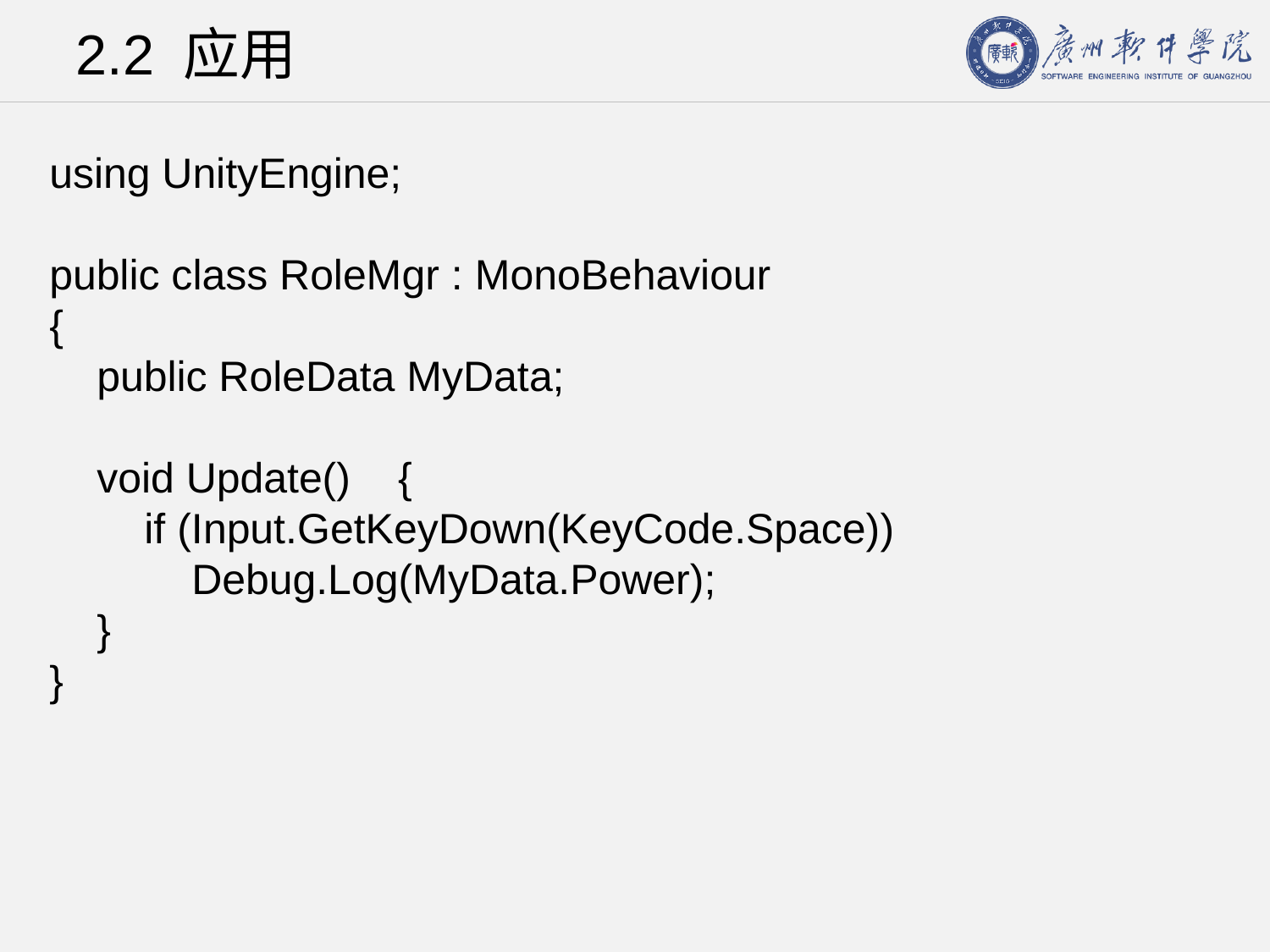

# 2.2 应用
using UnityEngine;

public class RoleMgr : MonoBehaviour
{
    public RoleData MyData;

    void Update()    {
        if (Input.GetKeyDown(KeyCode.Space))
            Debug.Log(MyData.Power);
    }
}